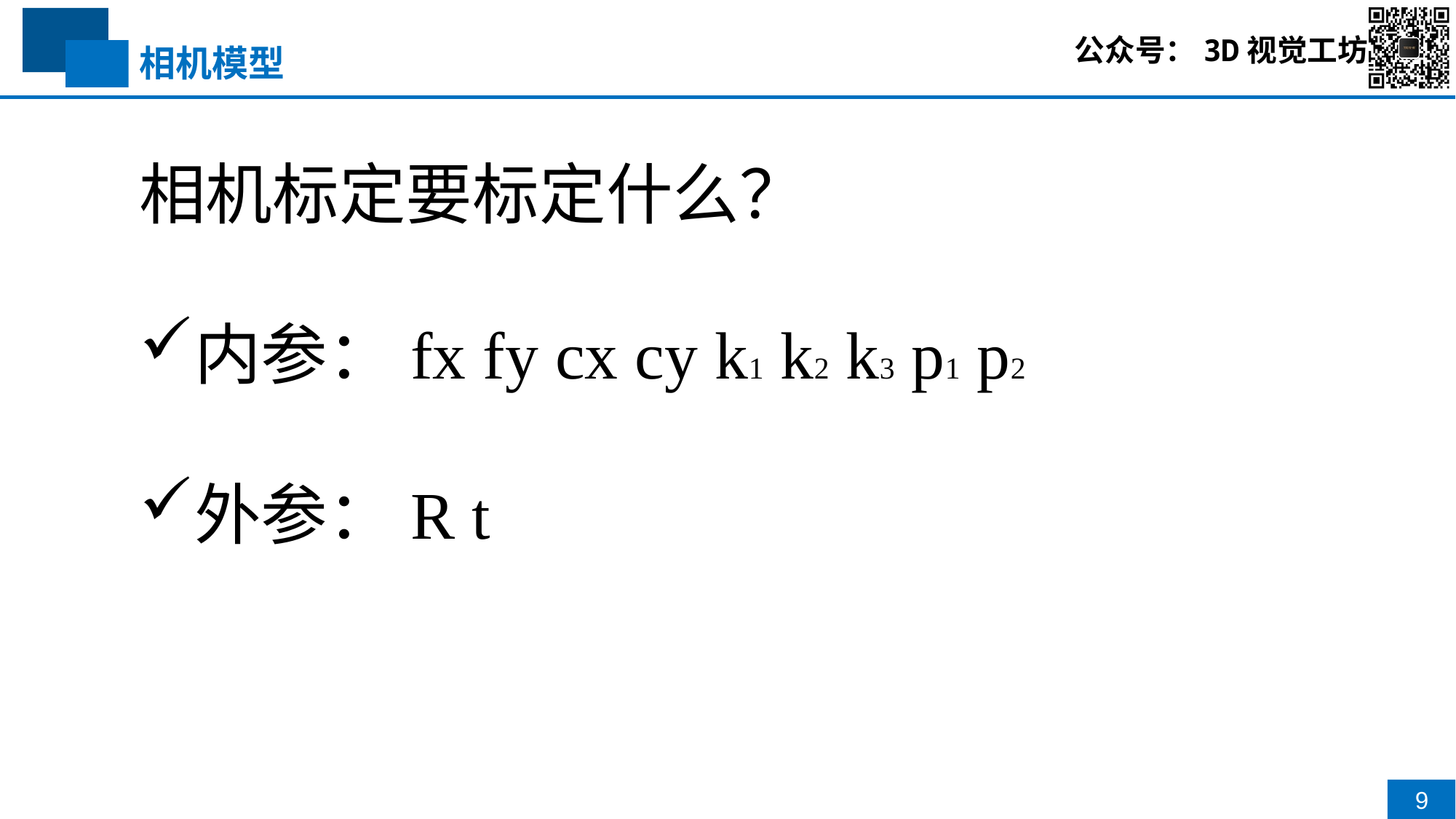

# 相机模型
相机标定要标定什么？

内参：fx fy cx cy k1 k2 k3 p1 p2

外参：R t